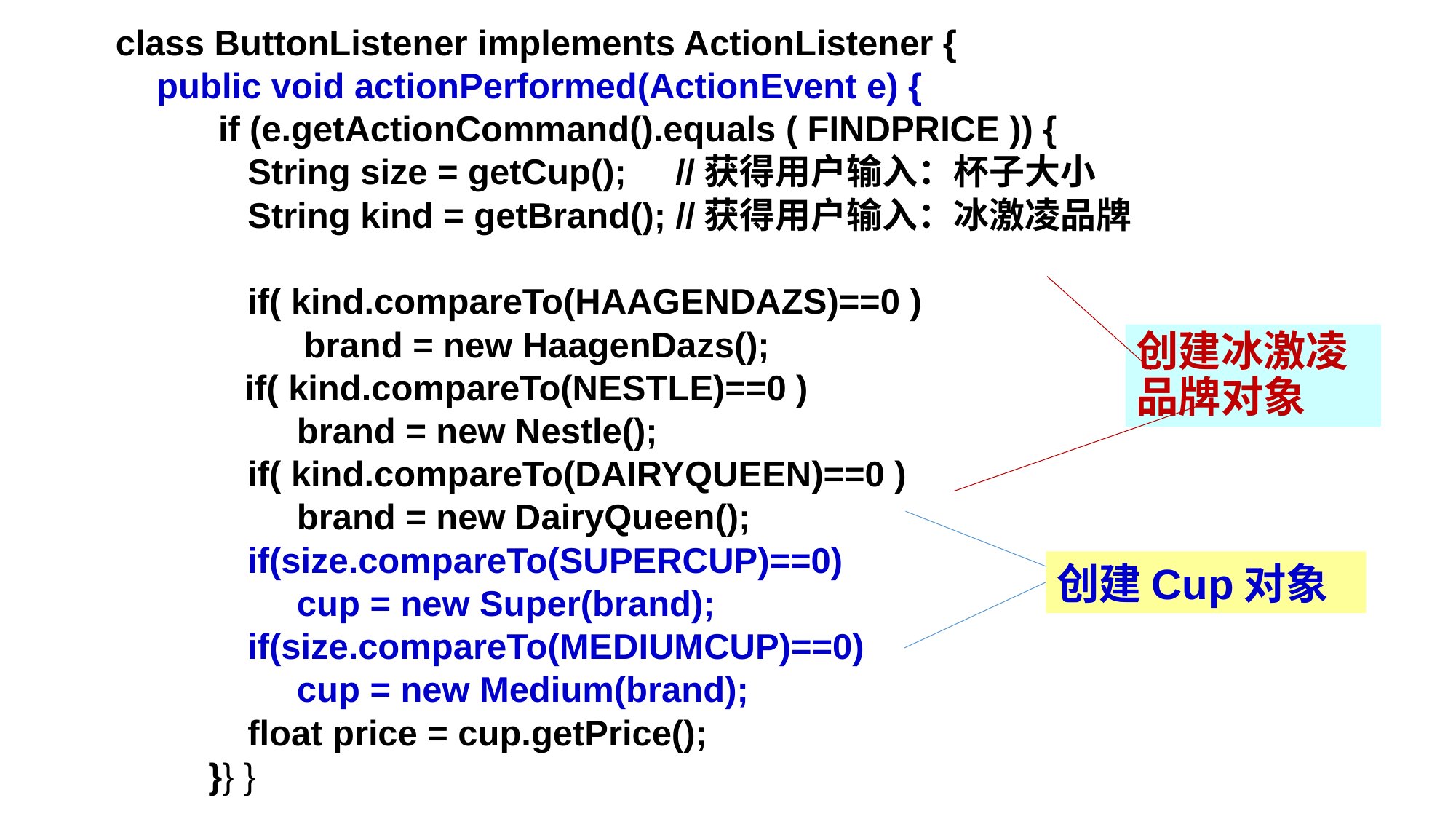

class ButtonListener implements ActionListener {
     public void actionPerformed(ActionEvent e) {
     if (e.getActionCommand().equals ( FINDPRICE )) {
        String size = getCup();     //获得用户输入：杯子大小
        String kind = getBrand(); //获得用户输入：冰激凌品牌

        if( kind.compareTo(HAAGENDAZS)==0 )
	           brand = new HaagenDazs();
	     if( kind.compareTo(NESTLE)==0 )
             brand = new Nestle();
        if( kind.compareTo(DAIRYQUEEN)==0 )
             brand = new DairyQueen();
        if(size.compareTo(SUPERCUP)==0)
             cup = new Super(brand);
        if(size.compareTo(MEDIUMCUP)==0)
             cup = new Medium(brand);
        float price = cup.getPrice();
    }} }
创建冰激凌
品牌对象
创建Cup对象